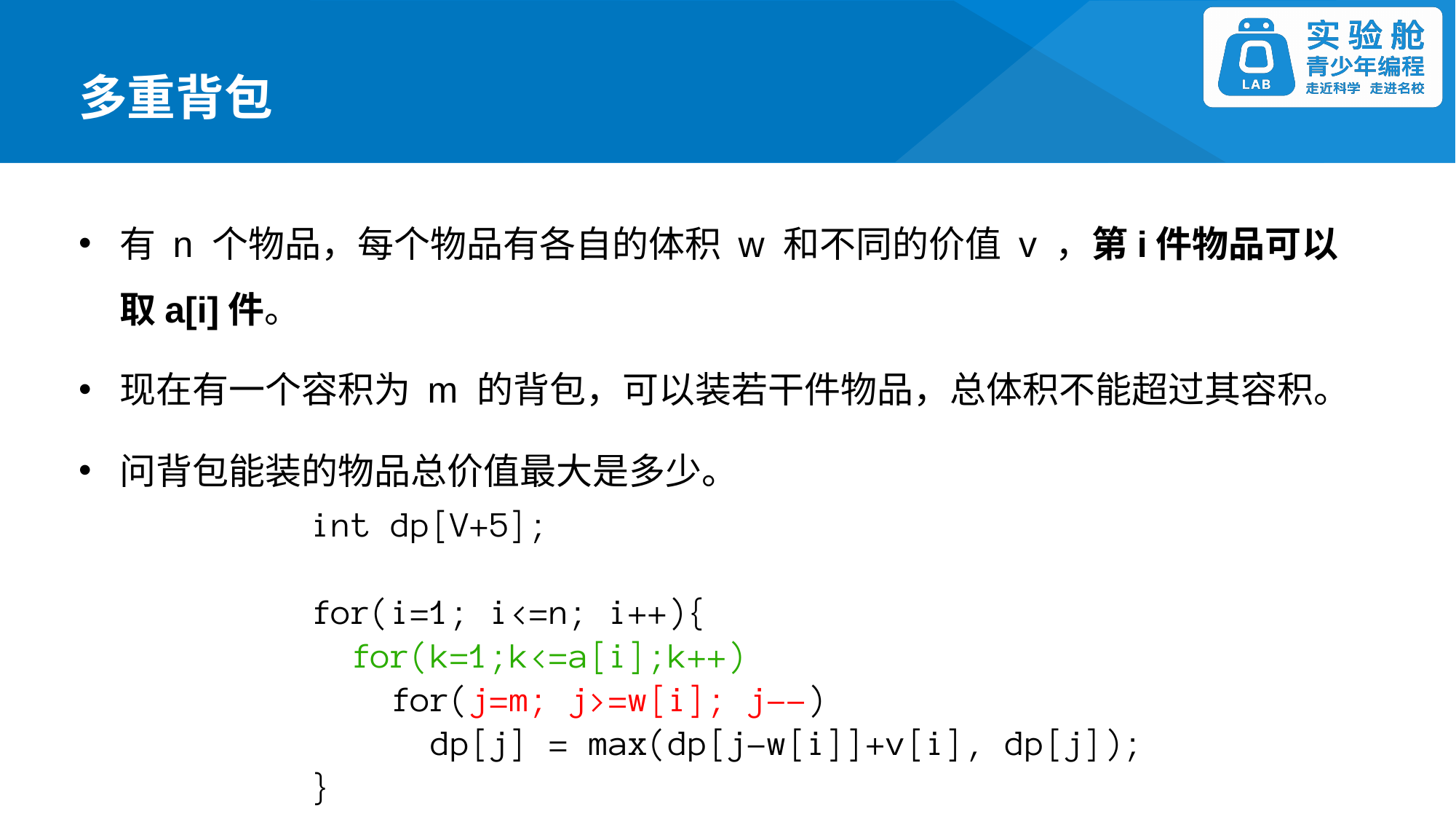

多重背包
有 n 个物品，每个物品有各自的体积 w 和不同的价值 v ，第i件物品可以取a[i]件。
现在有一个容积为 m 的背包，可以装若干件物品，总体积不能超过其容积。
问背包能装的物品总价值最大是多少。

int dp[V+5];

for(i=1; i<=n; i++){
  for(k=1;k<=a[i];k++)
    for(j=m; j>=w[i]; j--)
      dp[j] = max(dp[j-w[i]]+v[i], dp[j]);
}